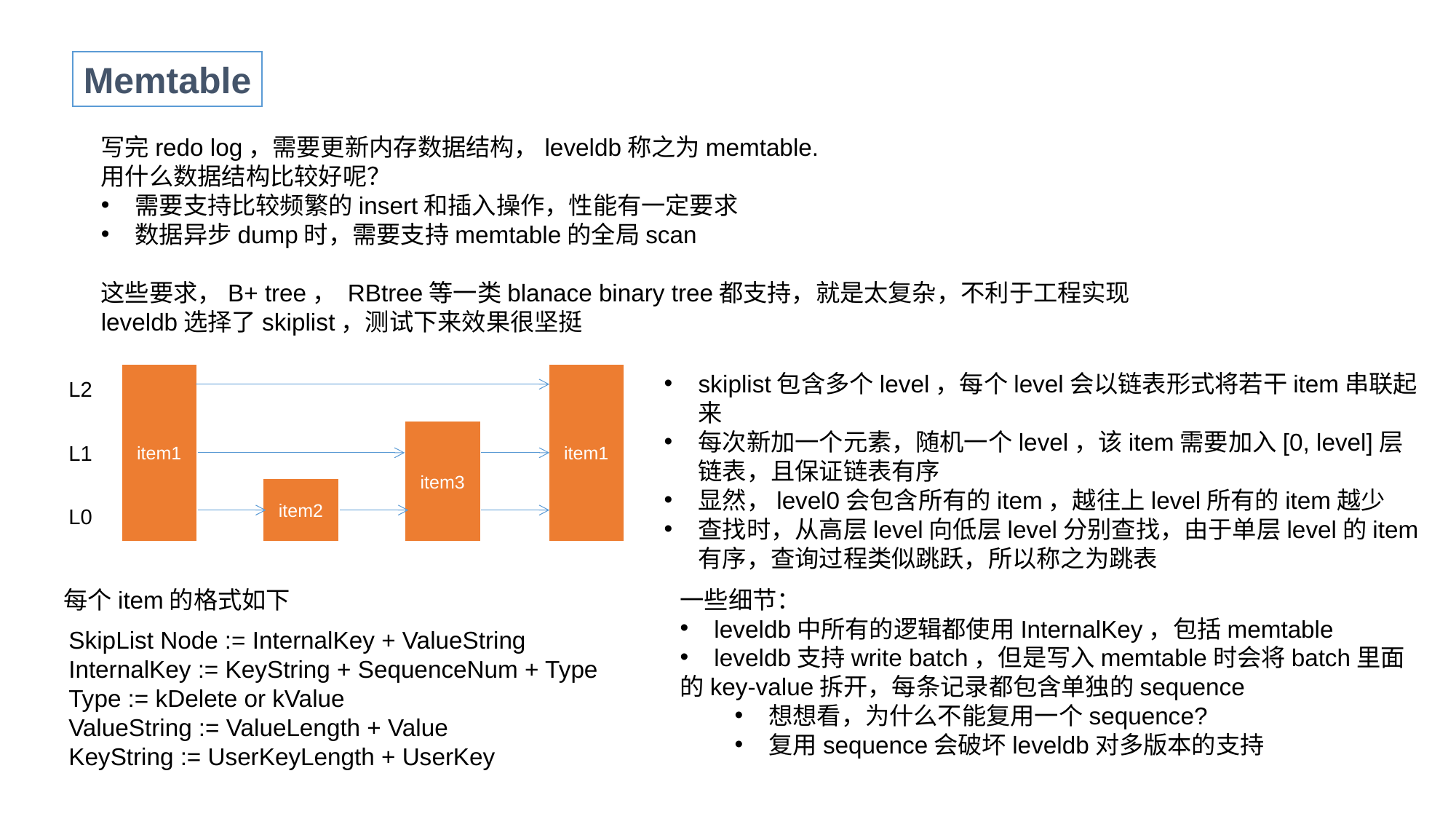

Memtable
写完redo log，需要更新内存数据结构，leveldb称之为memtable.
用什么数据结构比较好呢？
需要支持比较频繁的insert和插入操作，性能有一定要求
数据异步dump时，需要支持memtable的全局scan

这些要求，B+ tree， RBtree等一类blanace binary tree都支持，就是太复杂，不利于工程实现
leveldb选择了skiplist，测试下来效果很坚挺
skiplist包含多个level，每个level会以链表形式将若干item串联起来
每次新加一个元素，随机一个level，该item需要加入[0, level]层链表，且保证链表有序
显然，level0会包含所有的item，越往上level所有的item越少
查找时，从高层level向低层level分别查找，由于单层level的item有序，查询过程类似跳跃，所以称之为跳表
item1
item1
L2
item3
L1
item2
L0
每个item的格式如下
一些细节：
leveldb中所有的逻辑都使用InternalKey，包括memtable
leveldb支持write batch，但是写入memtable时会将batch里面
的key-value拆开，每条记录都包含单独的sequence
想想看，为什么不能复用一个sequence?
复用sequence会破坏leveldb对多版本的支持
SkipList Node := InternalKey + ValueString
InternalKey := KeyString + SequenceNum + Type
Type := kDelete or kValue
ValueString := ValueLength + Value
KeyString := UserKeyLength + UserKey